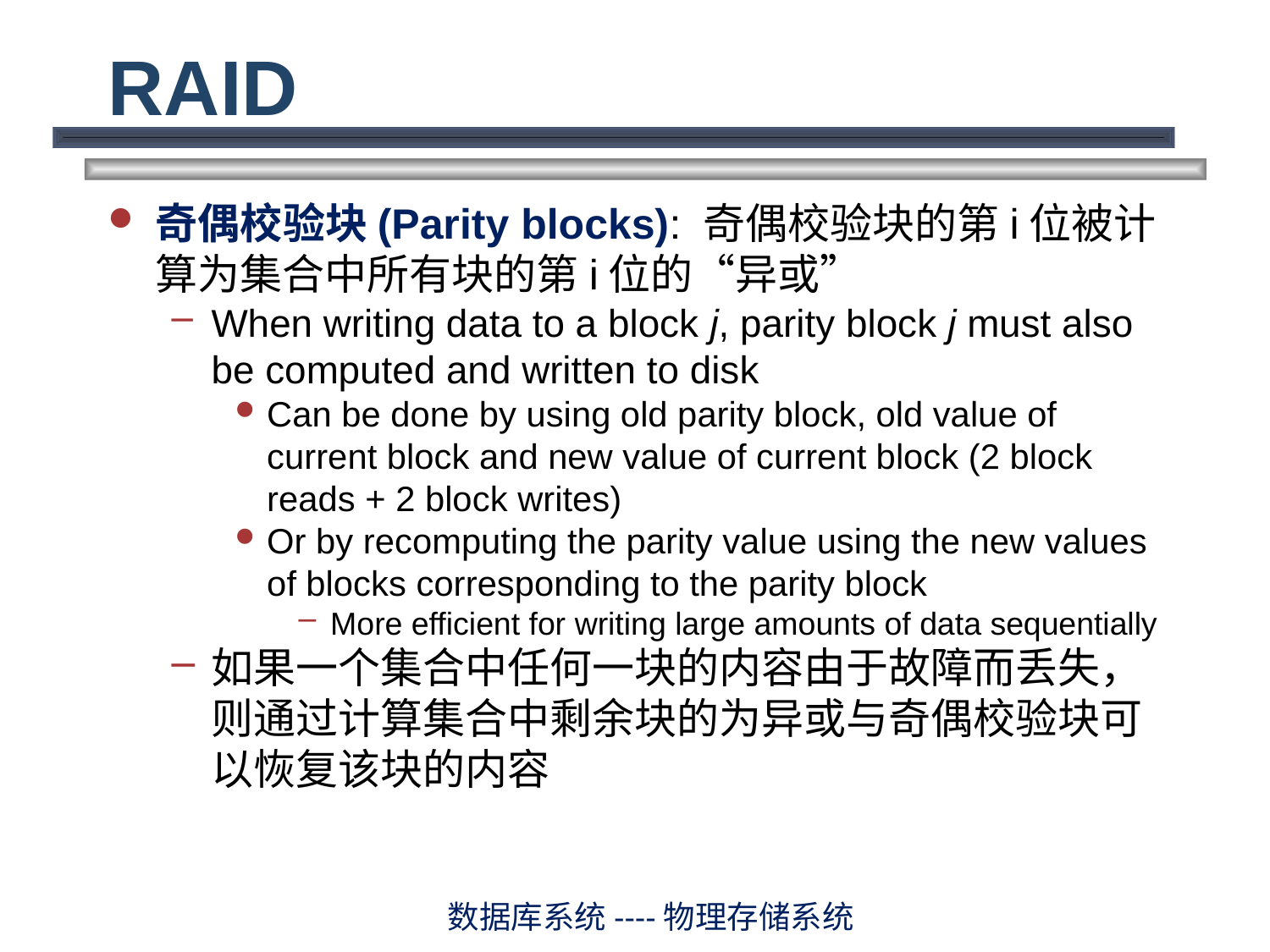

# RAID
奇偶校验块(Parity blocks): 奇偶校验块的第i位被计算为集合中所有块的第i位的“异或”
When writing data to a block j, parity block j must also be computed and written to disk
Can be done by using old parity block, old value of current block and new value of current block (2 block reads + 2 block writes)
Or by recomputing the parity value using the new values of blocks corresponding to the parity block
More efficient for writing large amounts of data sequentially
如果一个集合中任何一块的内容由于故障而丢失，则通过计算集合中剩余块的为异或与奇偶校验块可以恢复该块的内容

数据库系统----物理存储系统